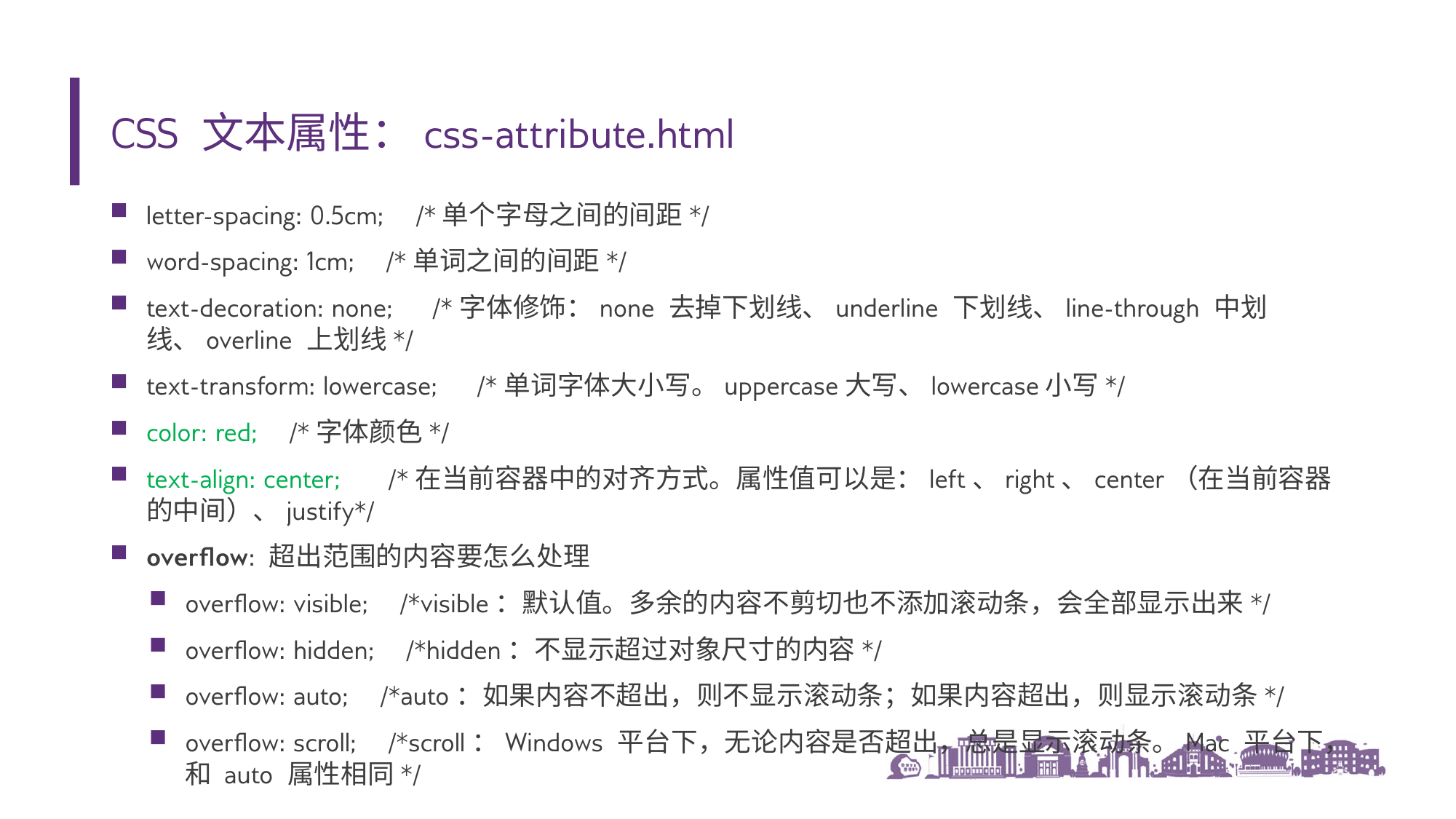

# CSS 文本属性：css-attribute.html
letter-spacing: 0.5cm;    /*单个字母之间的间距*/
word-spacing: 1cm;    /*单词之间的间距*/
text-decoration: none;     /*字体修饰：none 去掉下划线、underline 下划线、line-through 中划线、overline 上划线*/
text-transform: lowercase;     /*单词字体大小写。uppercase大写、lowercase小写*/
color: red;    /*字体颜色*/
text-align: center;      /*在当前容器中的对齐方式。属性值可以是：left、right、center（在当前容器的中间）、justify*/
overflow: 超出范围的内容要怎么处理
overflow: visible;    /*visible：默认值。多余的内容不剪切也不添加滚动条，会全部显示出来*/
overflow: hidden;    /*hidden：不显示超过对象尺寸的内容*/
overflow: auto;    /*auto：如果内容不超出，则不显示滚动条；如果内容超出，则显示滚动条*/
overflow: scroll;    /*scroll：Windows 平台下，无论内容是否超出，总是显示滚动条。Mac 平台下，和 auto 属性相同*/